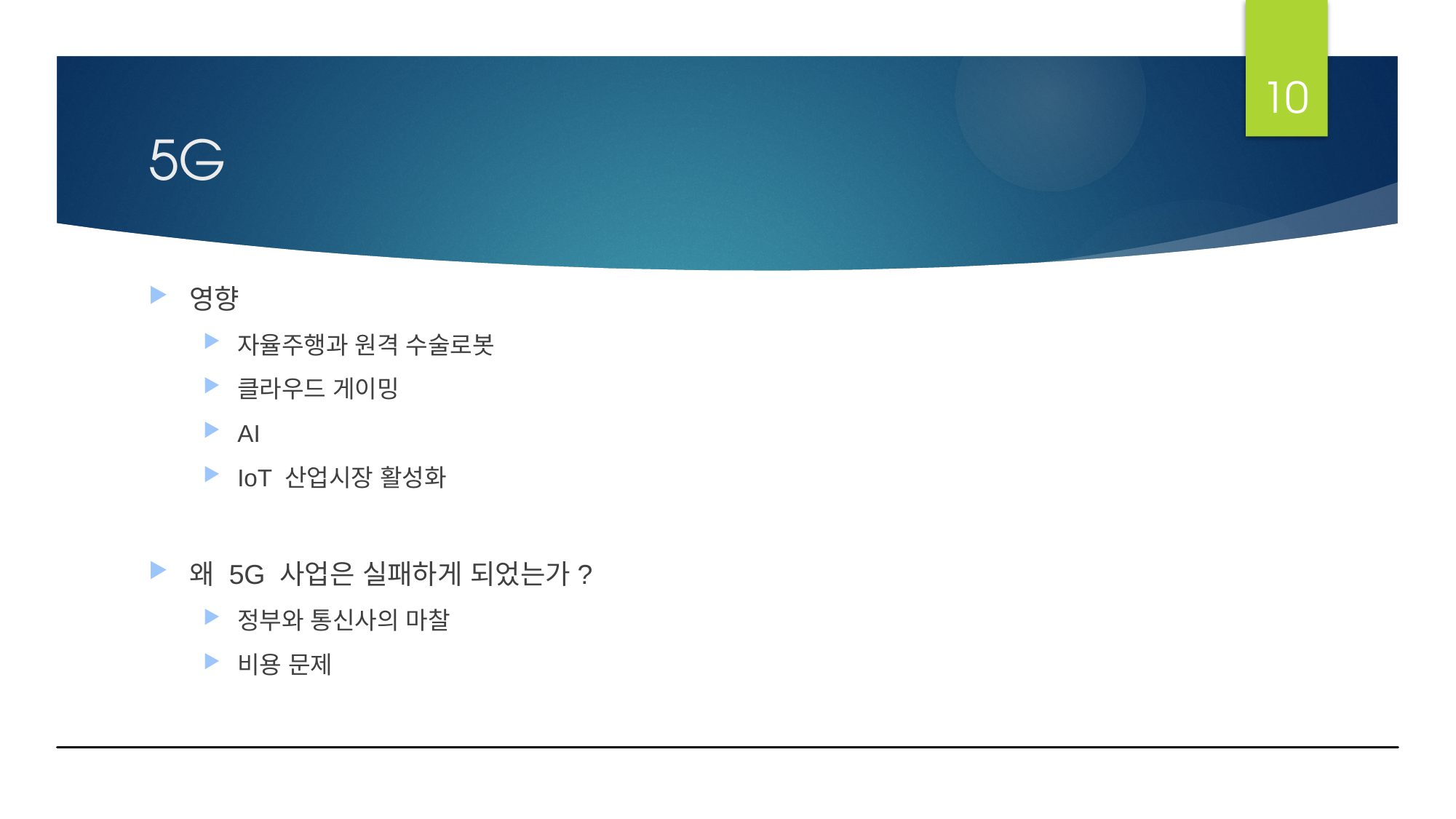

10
# 5G
영향
자율주행과 원격 수술로봇
클라우드 게이밍
AI
IoT 산업시장 활성화

왜 5G 사업은 실패하게 되었는가?
정부와 통신사의 마찰
비용 문제